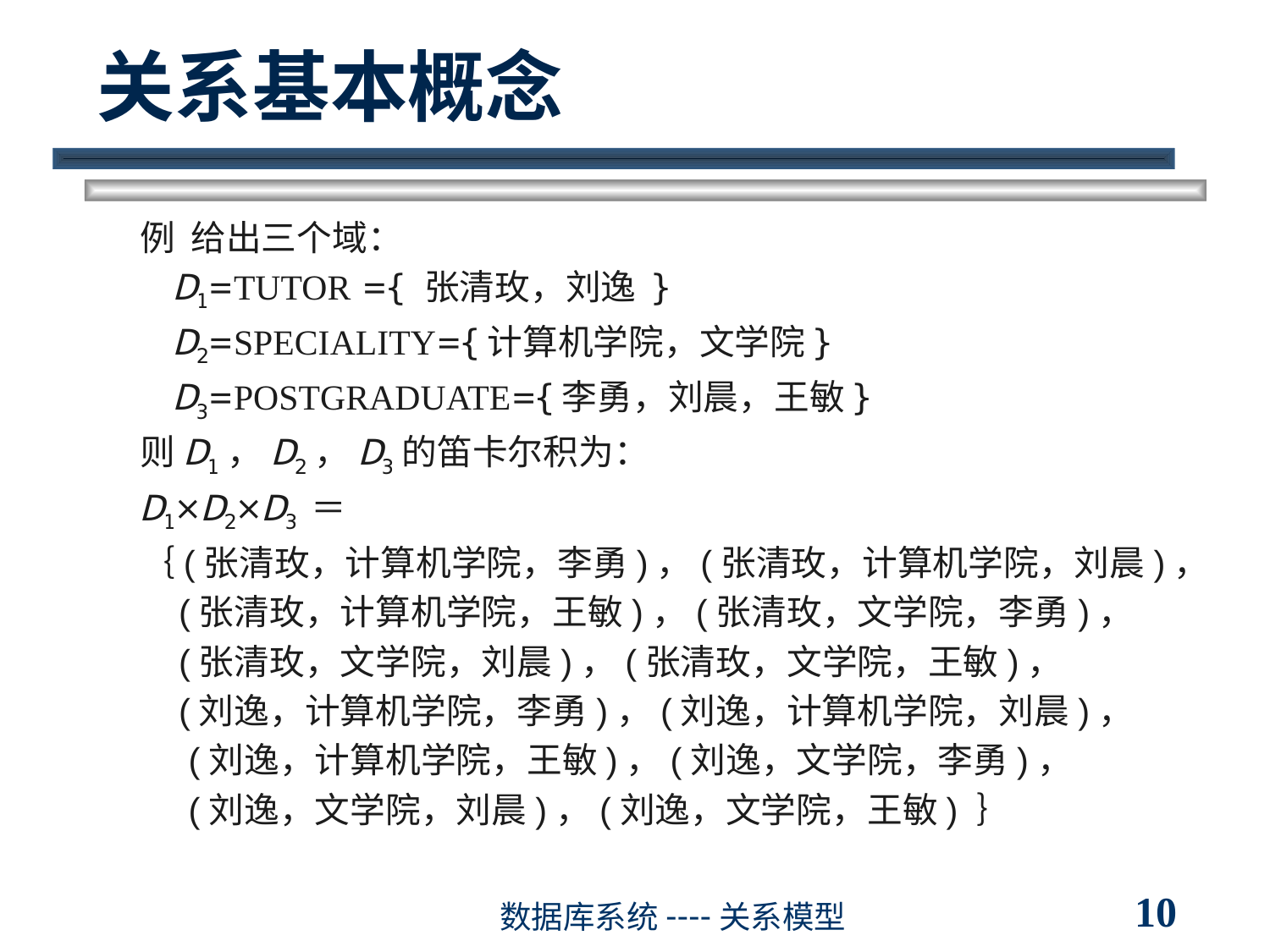

# 关系基本概念
例  给出三个域：
   D1=TUTOR ={ 张清玫，刘逸 }
   D2=SPECIALITY={计算机学院，文学院}
   D3=POSTGRADUATE={李勇，刘晨，王敏}
则D1，D2，D3的笛卡尔积为：
D1×D2×D3 ＝
｛(张清玫，计算机学院，李勇)，(张清玫，计算机学院，刘晨)，
    (张清玫，计算机学院，王敏)，(张清玫，文学院，李勇)，
    (张清玫，文学院，刘晨)，(张清玫，文学院，王敏)，
    (刘逸，计算机学院，李勇)，(刘逸，计算机学院，刘晨)，
     (刘逸，计算机学院，王敏)，(刘逸，文学院，李勇)，
     (刘逸，文学院，刘晨)，(刘逸，文学院，王敏) ｝

10
数据库系统----关系模型